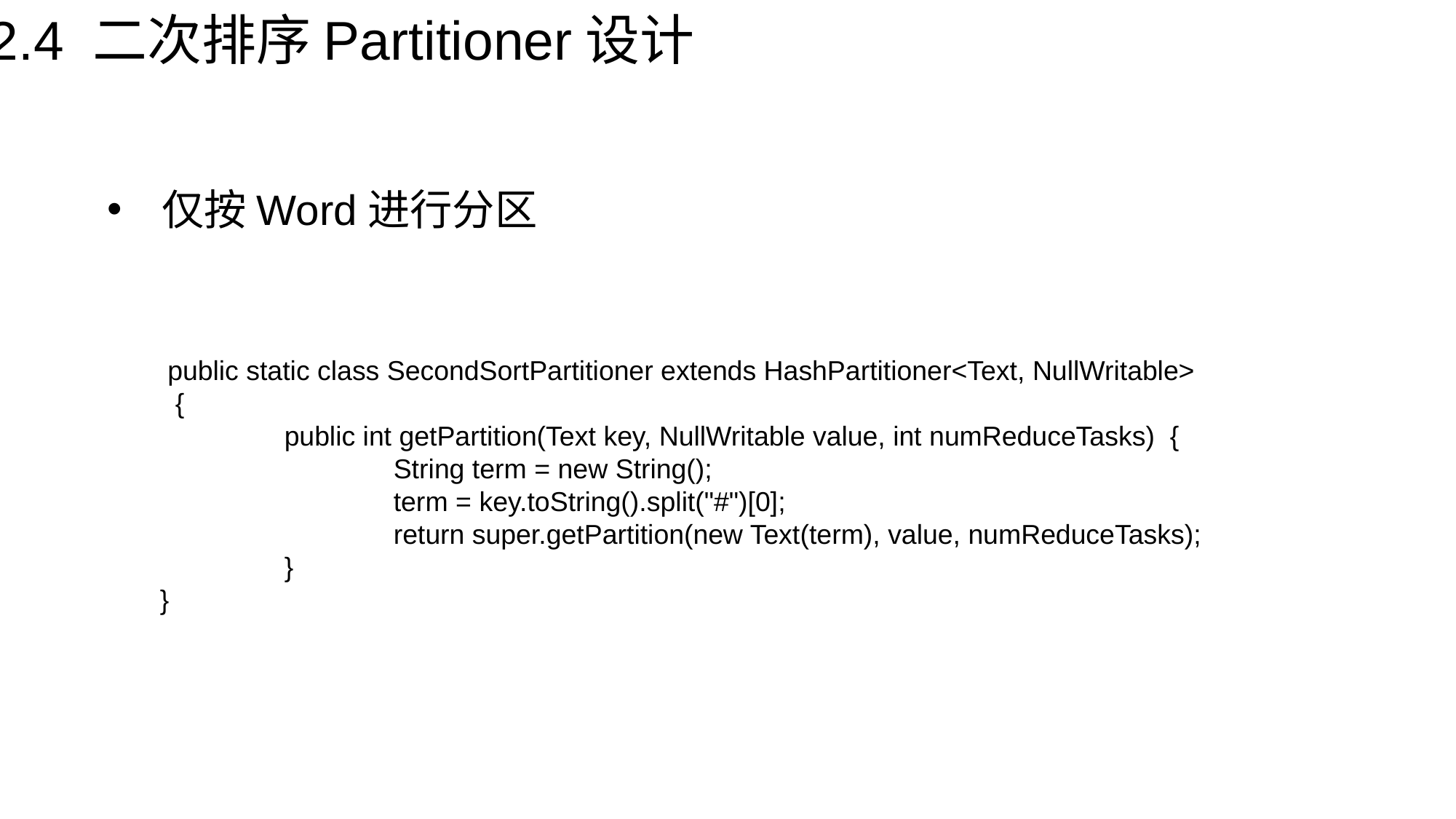

2.4 二次排序Partitioner设计
仅按Word进行分区
 public static class SecondSortPartitioner extends HashPartitioner<Text, NullWritable>
  {
	  public int getPartition(Text key, NullWritable value, int numReduceTasks)  {
		  String term = new String();
		  term = key.toString().split("#")[0];
		  return super.getPartition(new Text(term), value, numReduceTasks);
	  }
}